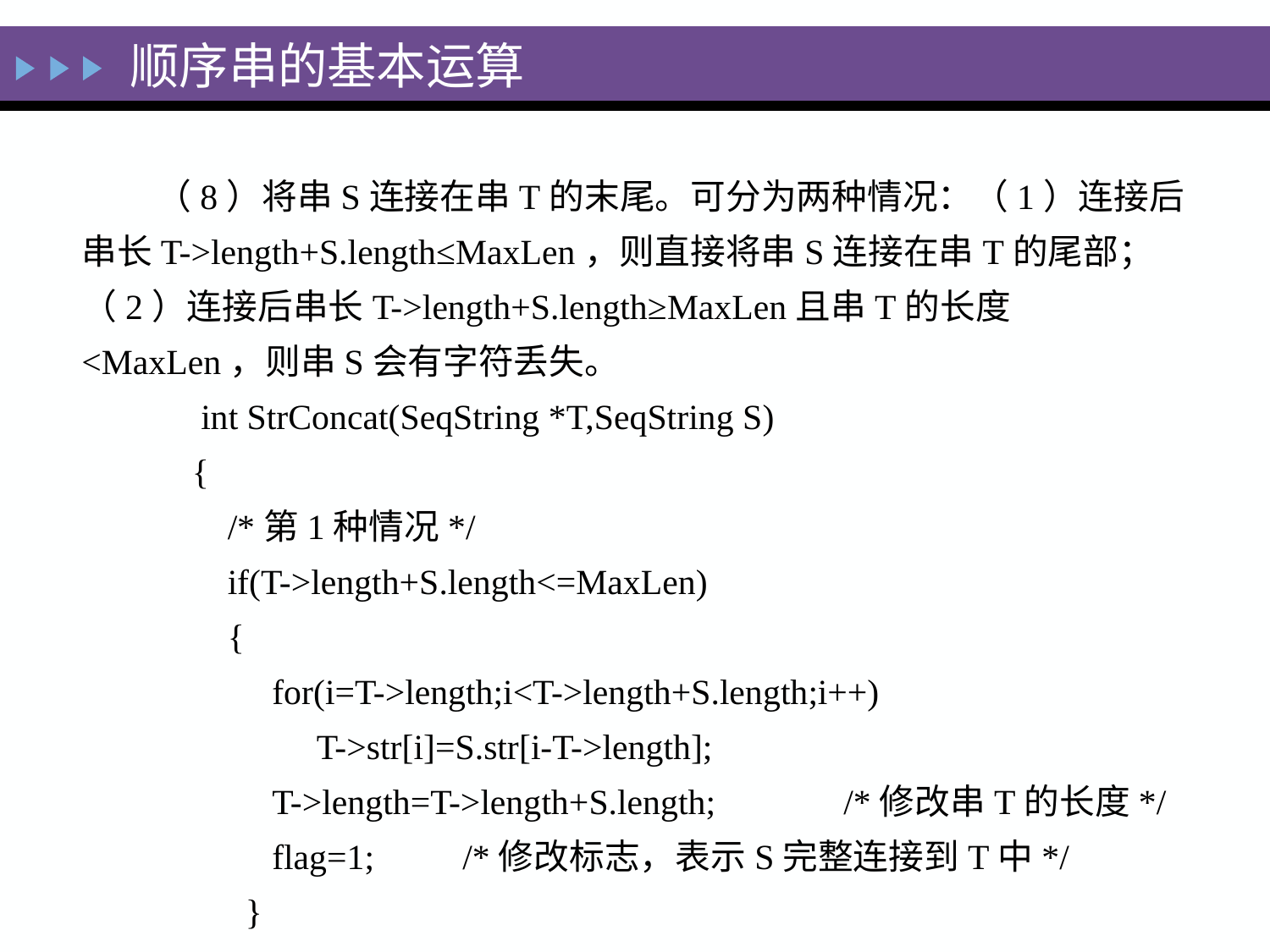

# 顺序串的基本运算
（8）将串S连接在串T的末尾。可分为两种情况：（1）连接后串长T->length+S.length≤MaxLen，则直接将串S连接在串T的尾部；（2）连接后串长T->length+S.length≥MaxLen且串T的长度<MaxLen，则串S会有字符丢失。
     int StrConcat(SeqString *T,SeqString S)
    {
        /*第1种情况*/
        if(T->length+S.length<=MaxLen)
        {
             for(i=T->length;i<T->length+S.length;i++)
                  T->str[i]=S.str[i-T->length];
             T->length=T->length+S.length; 	/*修改串T的长度*/
             flag=1; 	/*修改标志，表示S完整连接到T中*/
          }